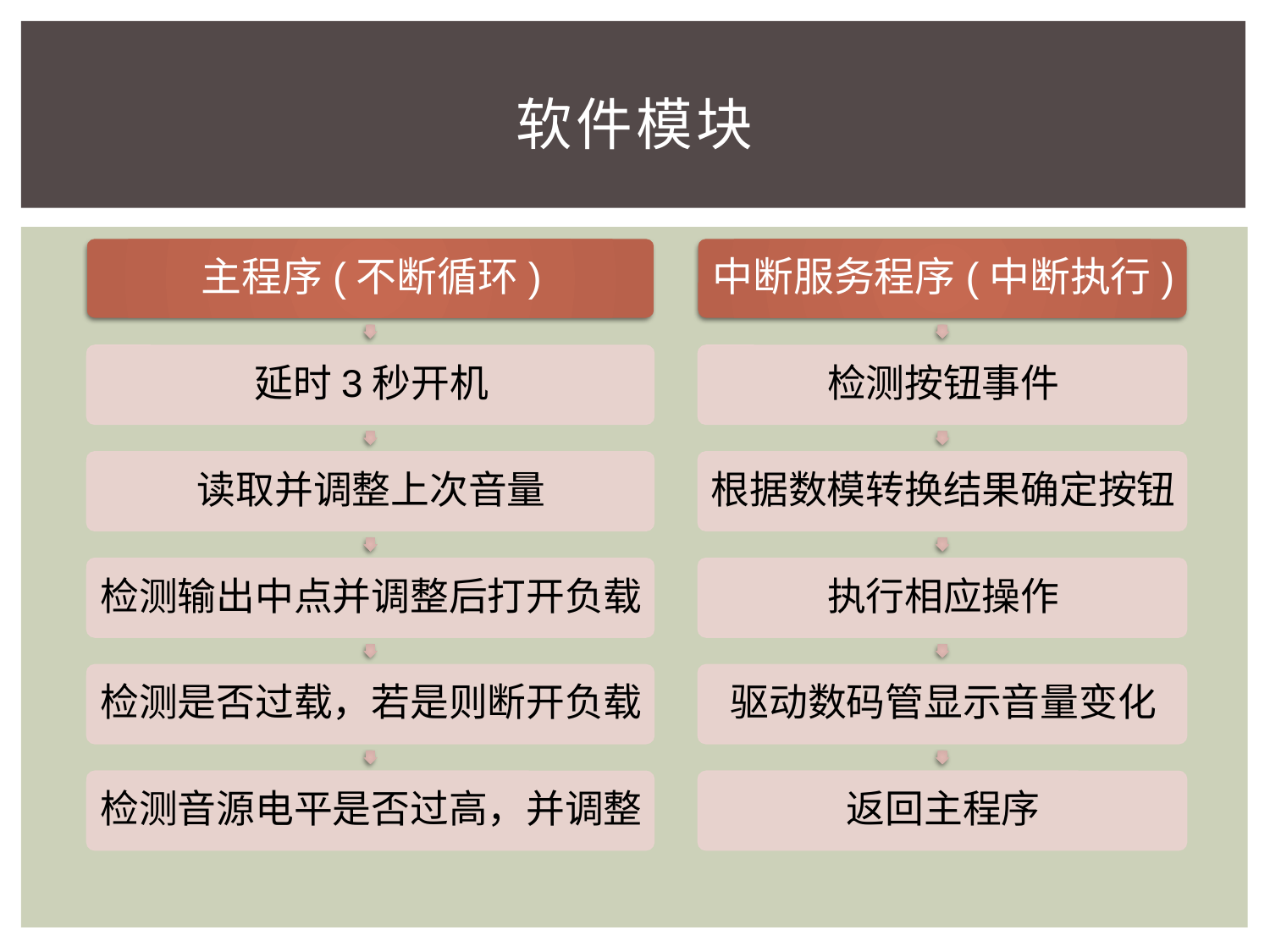

# 软件模块
主程序(不断循环)
延时3秒开机
读取并调整上次音量
检测输出中点并调整后打开负载
检测是否过载，若是则断开负载
检测音源电平是否过高，并调整
中断服务程序(中断执行)
检测按钮事件
根据数模转换结果确定按钮
执行相应操作
驱动数码管显示音量变化
返回主程序